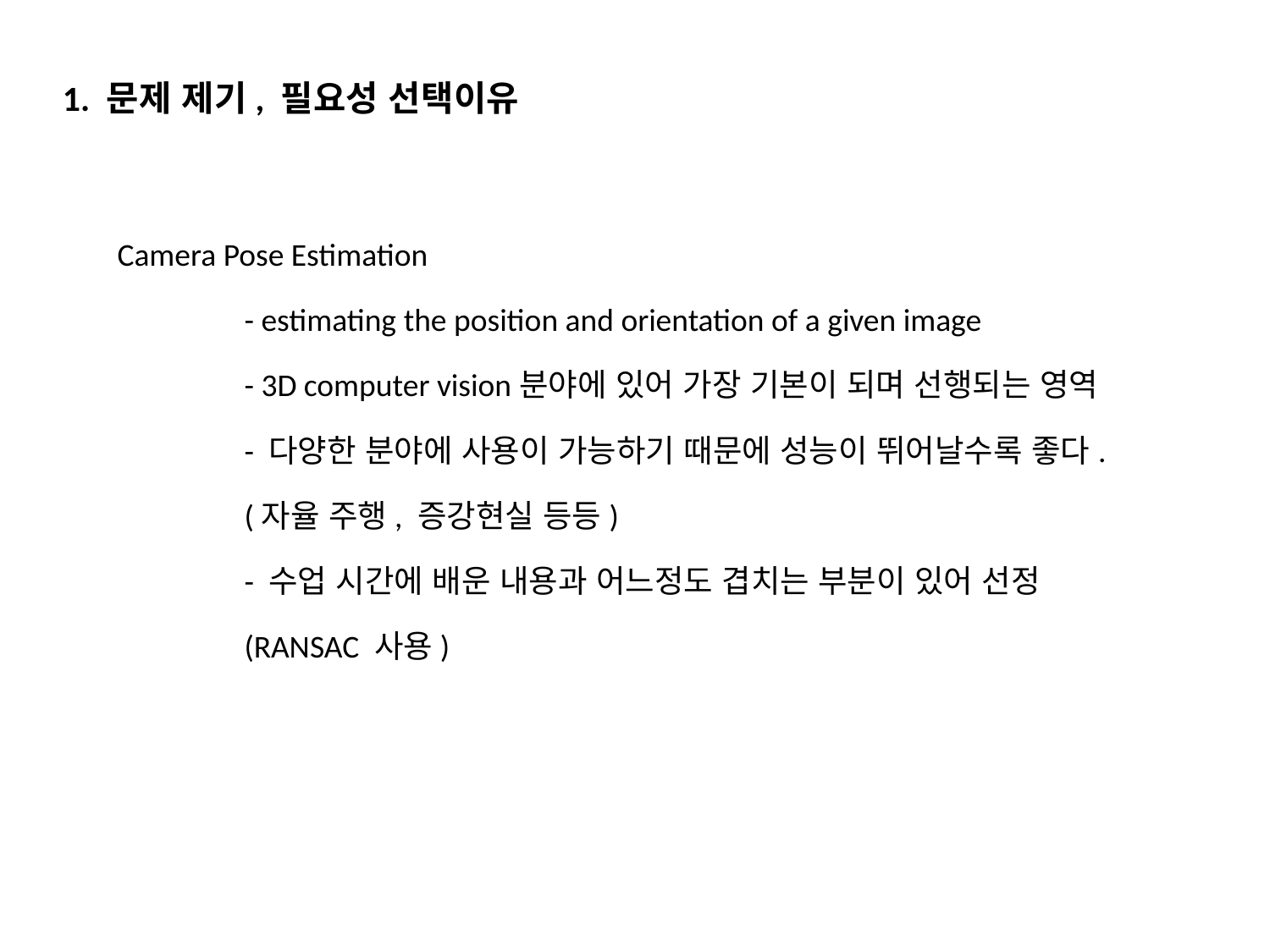

1. 문제 제기, 필요성 선택이유
Camera Pose Estimation
	- estimating the position and orientation of a given image
	- 3D computer vision분야에 있어 가장 기본이 되며 선행되는 영역
	- 다양한 분야에 사용이 가능하기 때문에 성능이 뛰어날수록 좋다.
	(자율 주행, 증강현실 등등)
	- 수업 시간에 배운 내용과 어느정도 겹치는 부분이 있어 선정
	(RANSAC 사용)